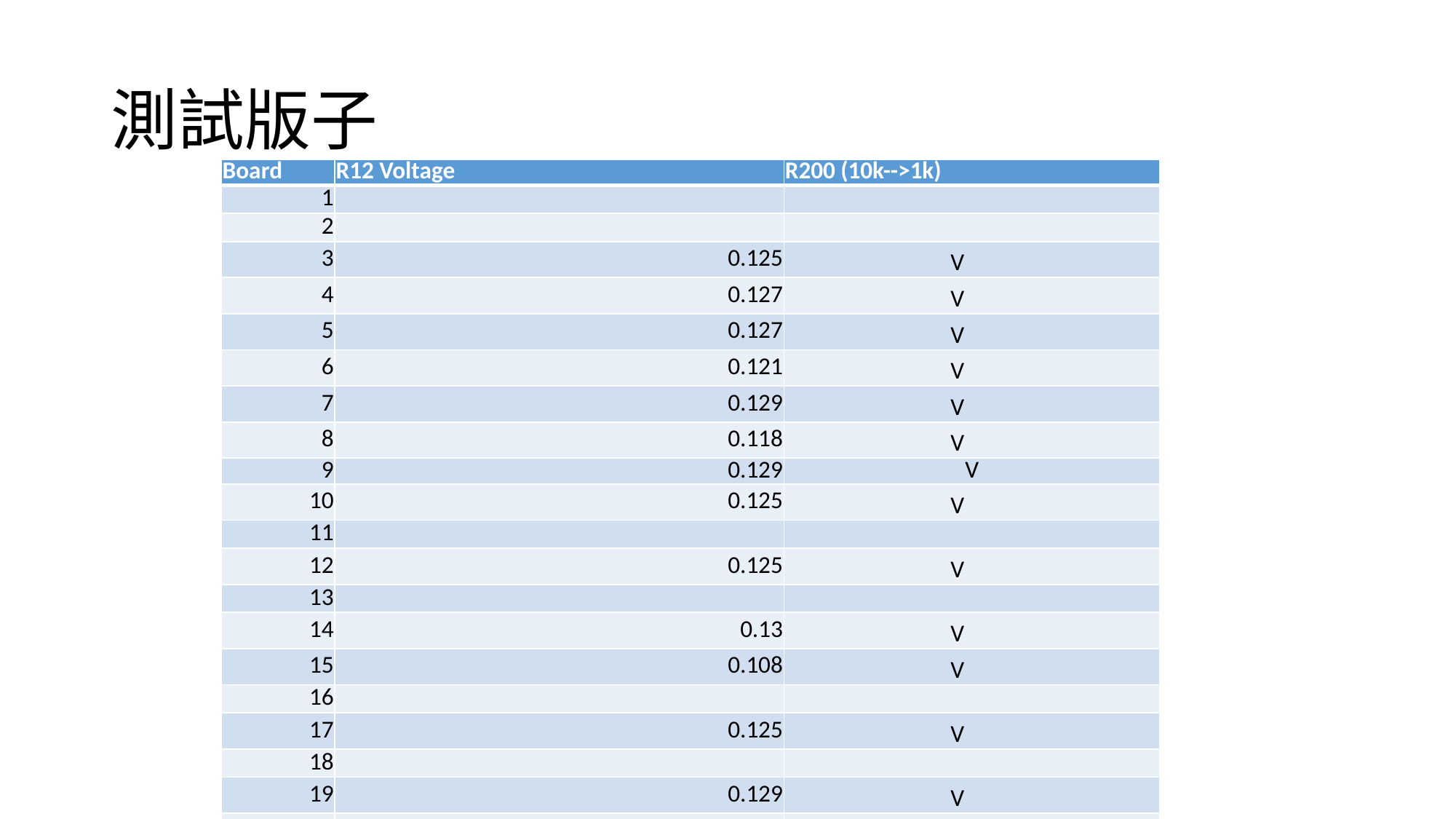

# 測試版子
| Board | R12 Voltage | R200 (10k-->1k) |
| --- | --- | --- |
| 1 |  |  |
| 2 |  |  |
| 3 | 0.125 | V |
| 4 | 0.127 | V |
| 5 | 0.127 | V |
| 6 | 0.121 | V |
| 7 | 0.129 | V |
| 8 | 0.118 | V |
| 9 | 0.129 | V |
| 10 | 0.125 | V |
| 11 |  |  |
| 12 | 0.125 | V |
| 13 |  |  |
| 14 | 0.13 | V |
| 15 | 0.108 | V |
| 16 |  |  |
| 17 | 0.125 | V |
| 18 |  |  |
| 19 | 0.129 | V |
| 20 | 0.129 | V |